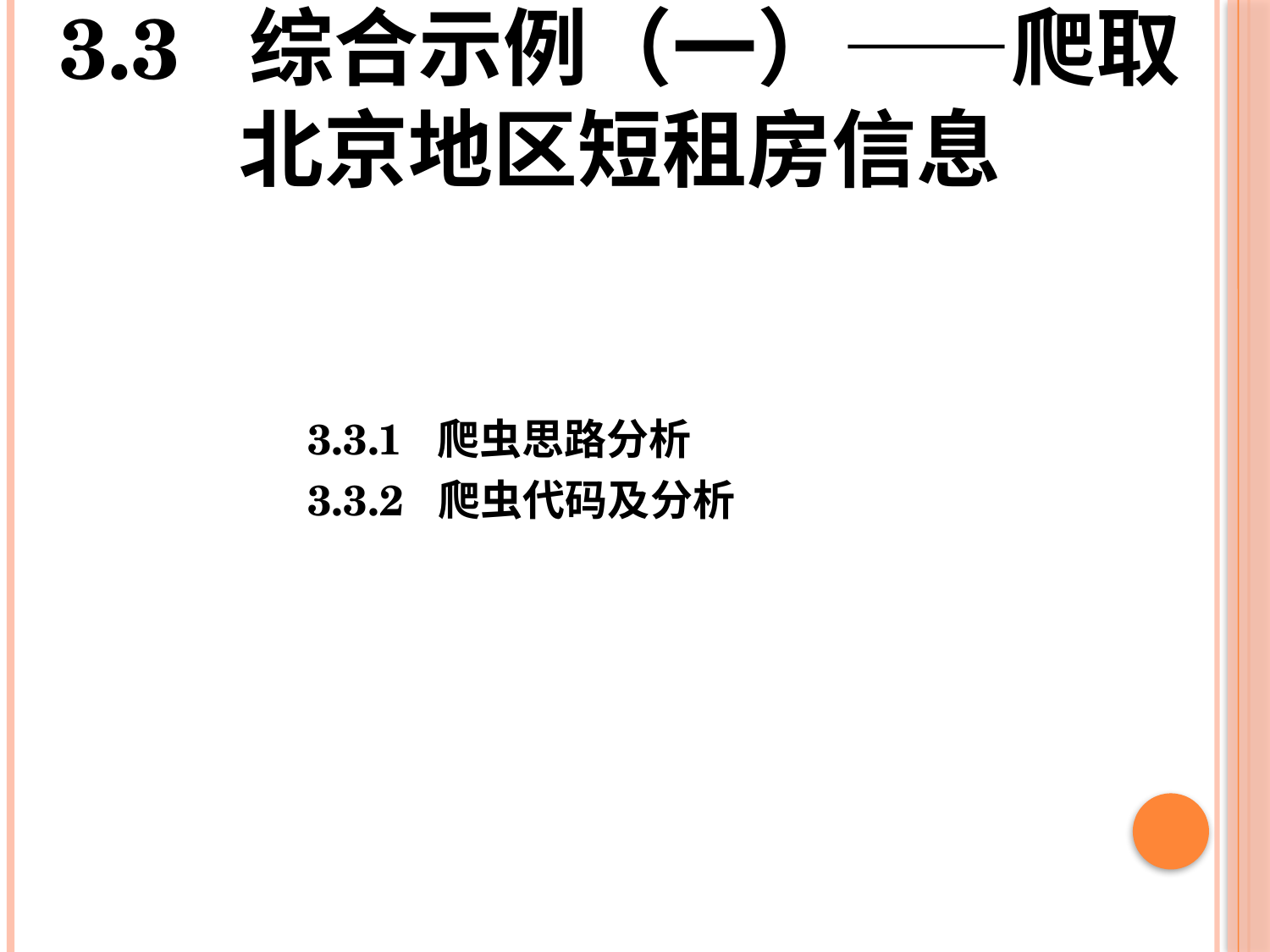

# 3.3  综合示例（一）——爬取北京地区短租房信息
3.3.1  爬虫思路分析
3.3.2  爬虫代码及分析